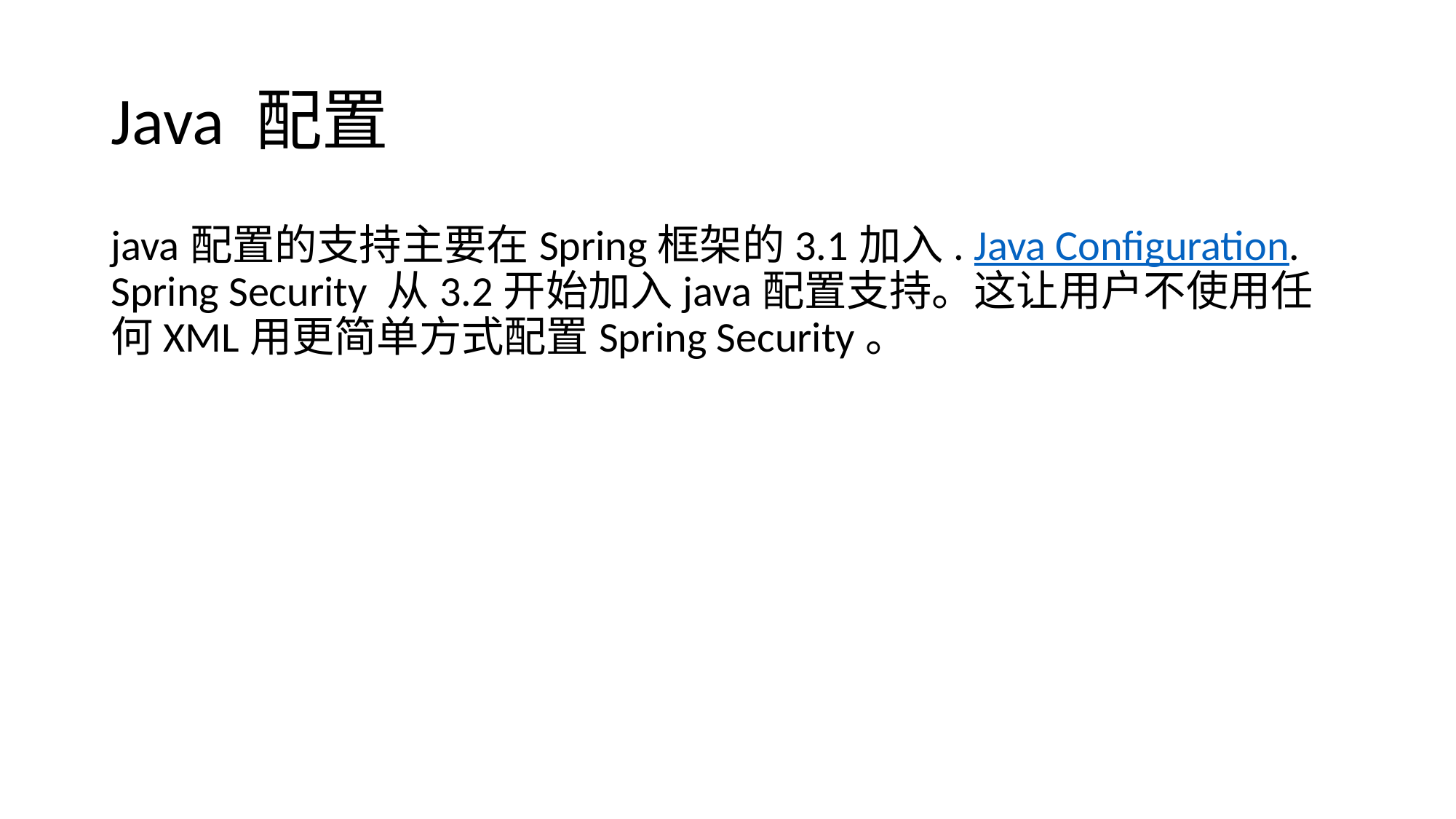

# Java 配置
java配置的支持主要在Spring框架的3.1加入. Java Configuration. Spring Security 从3.2开始加入java配置支持。这让用户不使用任何XML用更简单方式配置Spring Security。